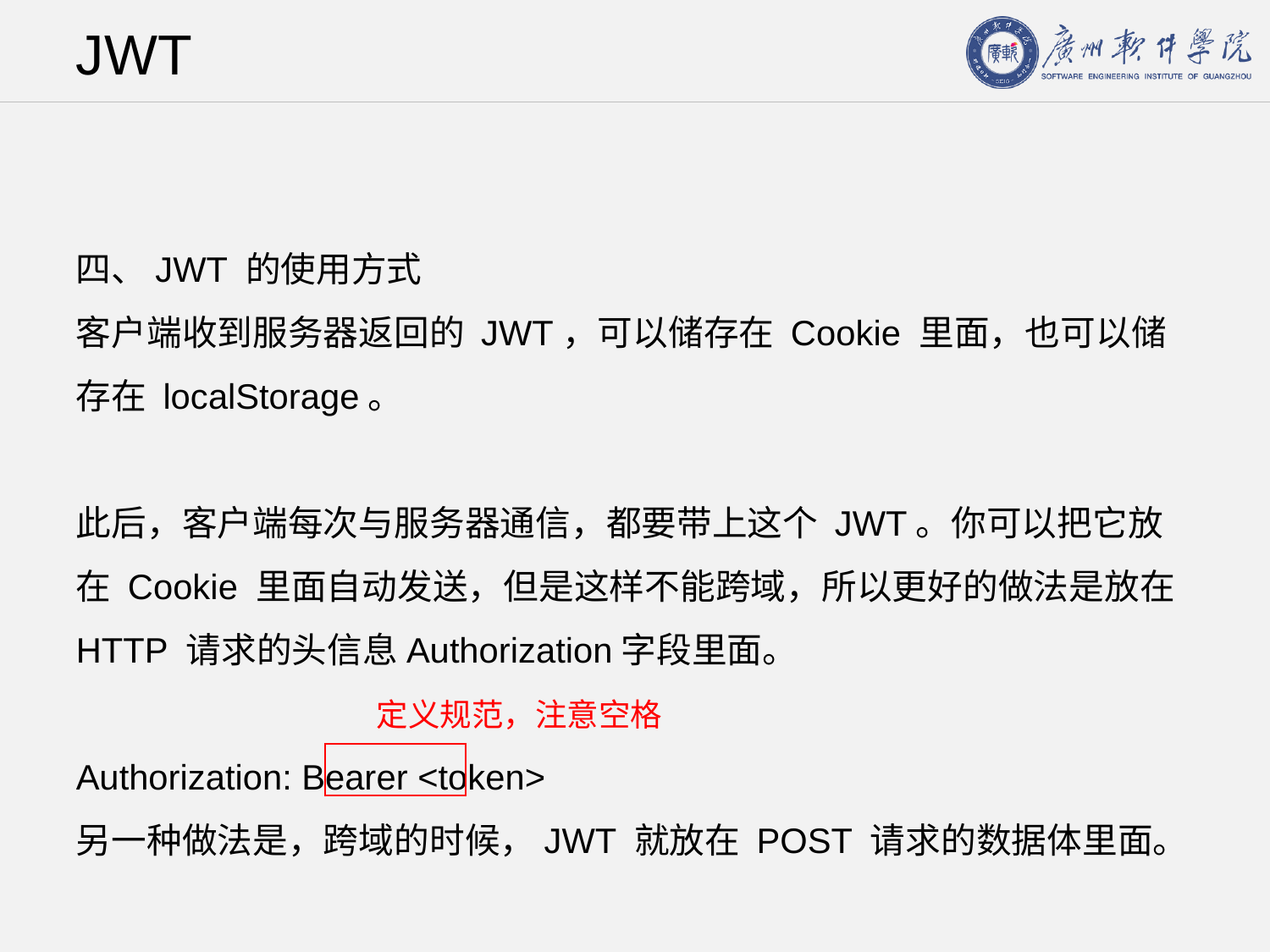

# JWT
四、JWT 的使用方式
客户端收到服务器返回的 JWT，可以储存在 Cookie 里面，也可以储存在 localStorage。

此后，客户端每次与服务器通信，都要带上这个 JWT。你可以把它放在 Cookie 里面自动发送，但是这样不能跨域，所以更好的做法是放在 HTTP 请求的头信息Authorization字段里面。

Authorization: Bearer <token>
另一种做法是，跨域的时候，JWT 就放在 POST 请求的数据体里面。
定义规范，注意空格